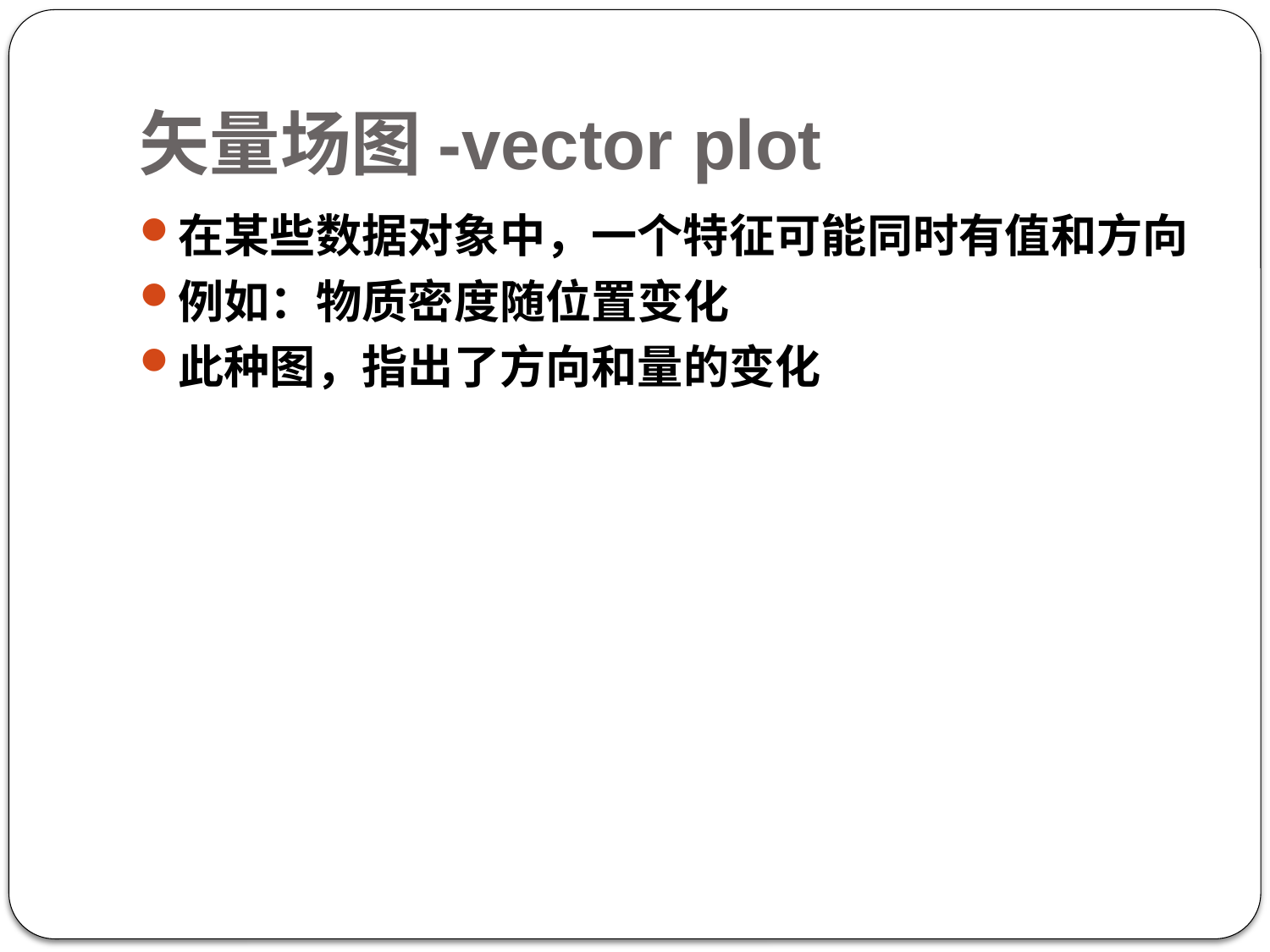

# 矢量场图-vector plot
在某些数据对象中，一个特征可能同时有值和方向
例如：物质密度随位置变化
此种图，指出了方向和量的变化